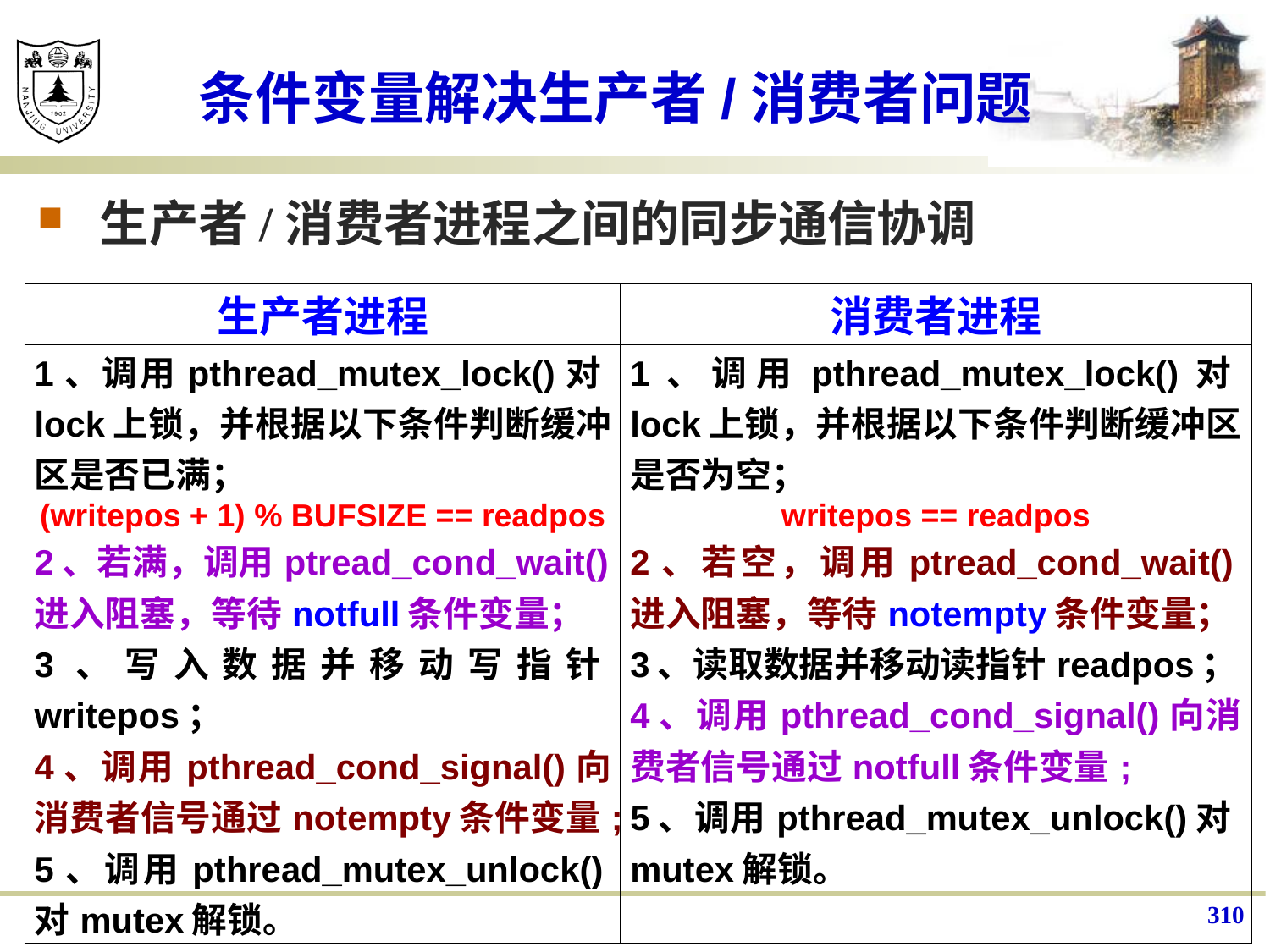

# 条件变量解决生产者/消费者问题
生产者/消费者进程之间的同步通信协调
| 生产者进程 | 消费者进程 |
| --- | --- |
| 1、调用pthread\_mutex\_lock()对lock上锁，并根据以下条件判断缓冲区是否已满； (writepos + 1) % BUFSIZE == readpos 2、若满，调用ptread\_cond\_wait()进入阻塞，等待notfull条件变量； 3、写入数据并移动写指针writepos； 4、调用pthread\_cond\_signal()向消费者信号通过notempty条件变量; 5、调用pthread\_mutex\_unlock()对mutex解锁。 | 1、调用pthread\_mutex\_lock()对lock上锁，并根据以下条件判断缓冲区是否为空； writepos == readpos 2、若空，调用ptread\_cond\_wait()进入阻塞，等待notempty条件变量； 3、读取数据并移动读指针readpos； 4、调用pthread\_cond\_signal()向消费者信号通过notfull条件变量; 5、调用pthread\_mutex\_unlock()对mutex解锁。 |
310